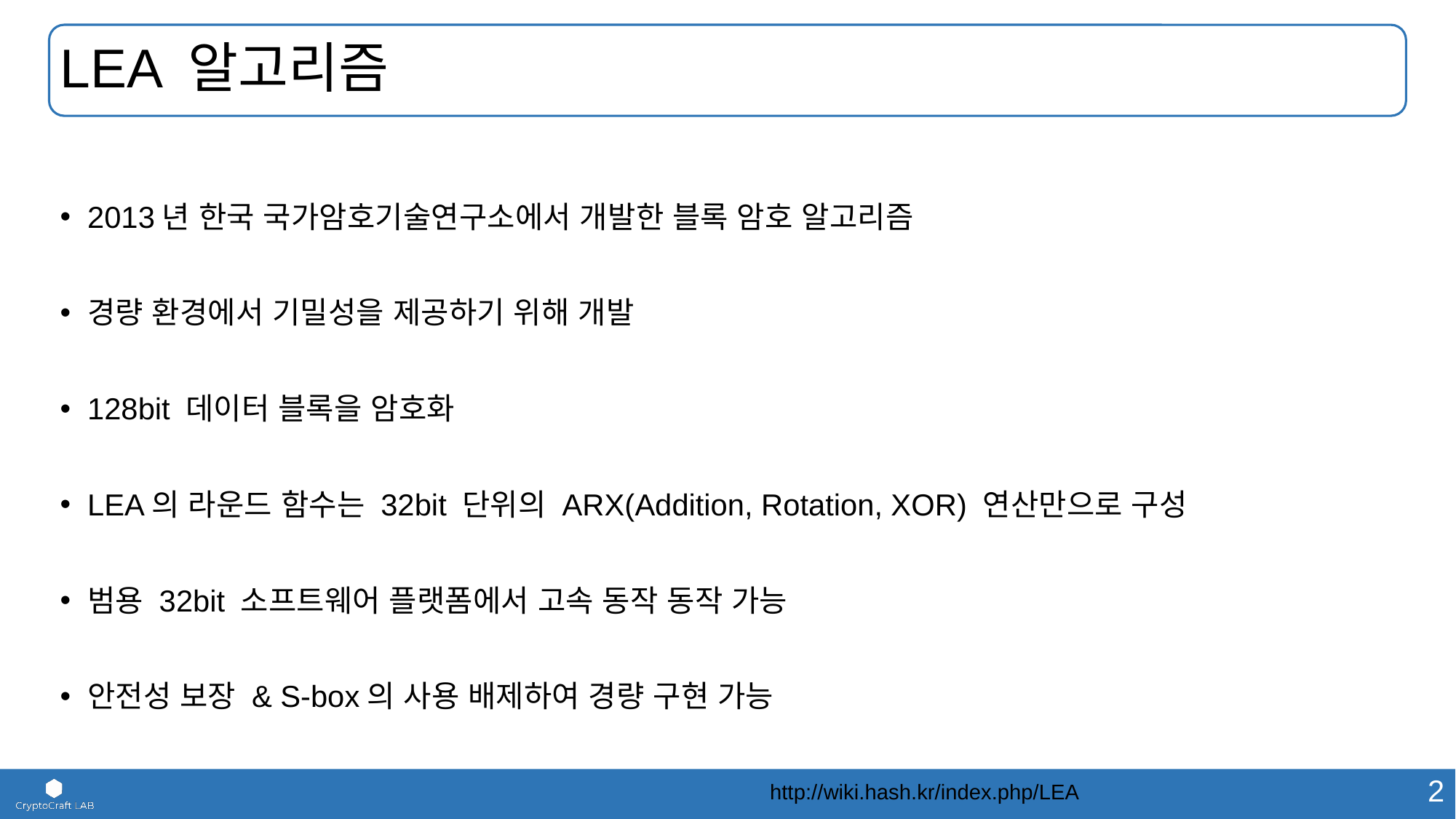

# LEA 알고리즘

2013년 한국 국가암호기술연구소에서 개발한 블록 암호 알고리즘

경량 환경에서 기밀성을 제공하기 위해 개발

128bit 데이터 블록을 암호화

LEA의 라운드 함수는 32bit 단위의 ARX(Addition, Rotation, XOR) 연산만으로 구성

범용 32bit 소프트웨어 플랫폼에서 고속 동작 동작 가능

안전성 보장 & S-box의 사용 배제하여 경량 구현 가능

http://wiki.hash.kr/index.php/LEA